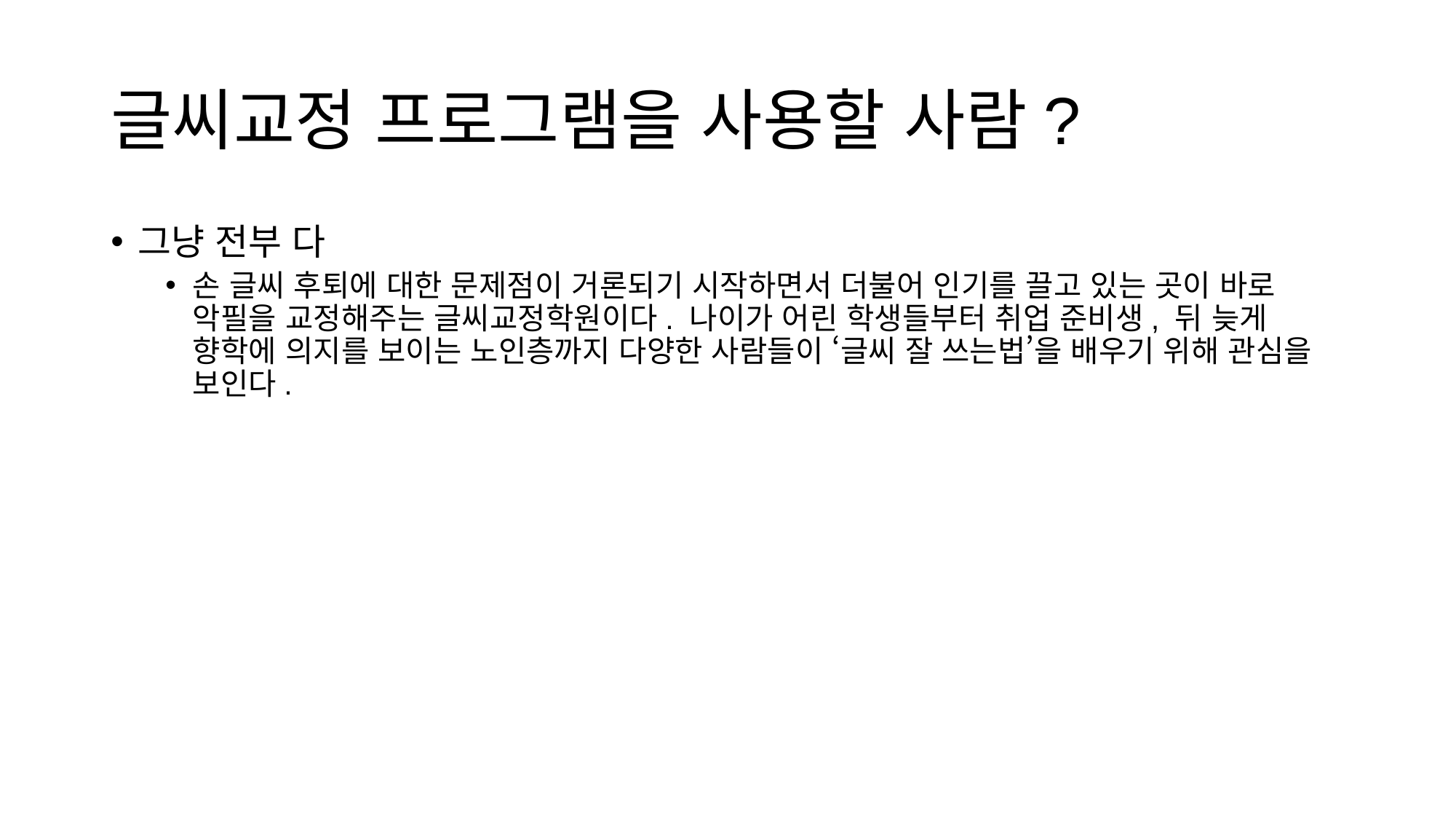

# 글씨교정 프로그램을 사용할 사람?
그냥 전부 다
손 글씨 후퇴에 대한 문제점이 거론되기 시작하면서 더불어 인기를 끌고 있는 곳이 바로 악필을 교정해주는 글씨교정학원이다. 나이가 어린 학생들부터 취업 준비생, 뒤 늦게 향학에 의지를 보이는 노인층까지 다양한 사람들이 ‘글씨 잘 쓰는법’을 배우기 위해 관심을 보인다.